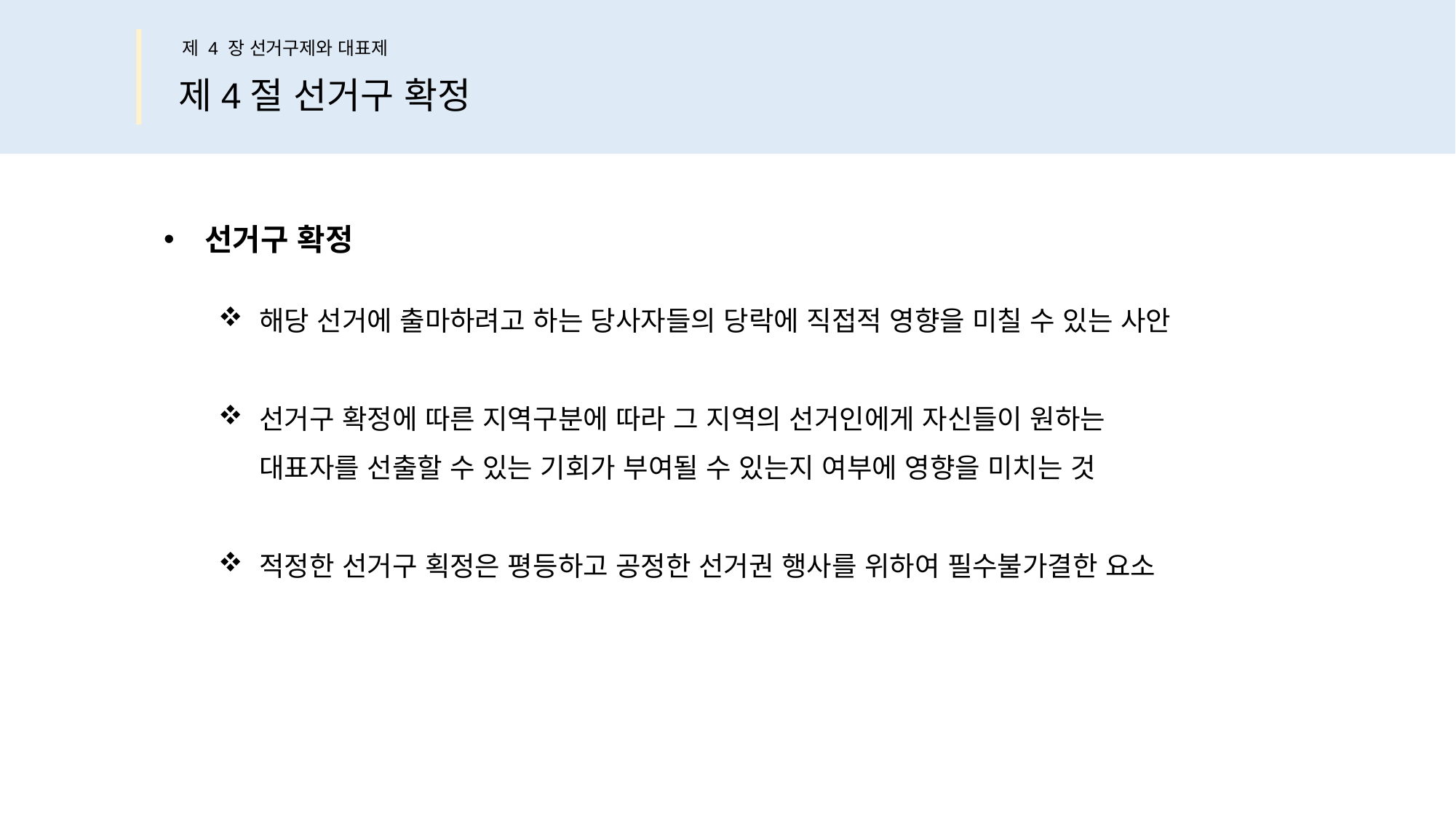

제 4 장 선거구제와 대표제
제4절 선거구 확정
선거구 확정

해당 선거에 출마하려고 하는 당사자들의 당락에 직접적 영향을 미칠 수 있는 사안

선거구 확정에 따른 지역구분에 따라 그 지역의 선거인에게 자신들이 원하는
대표자를 선출할 수 있는 기회가 부여될 수 있는지 여부에 영향을 미치는 것

적정한 선거구 획정은 평등하고 공정한 선거권 행사를 위하여 필수불가결한 요소